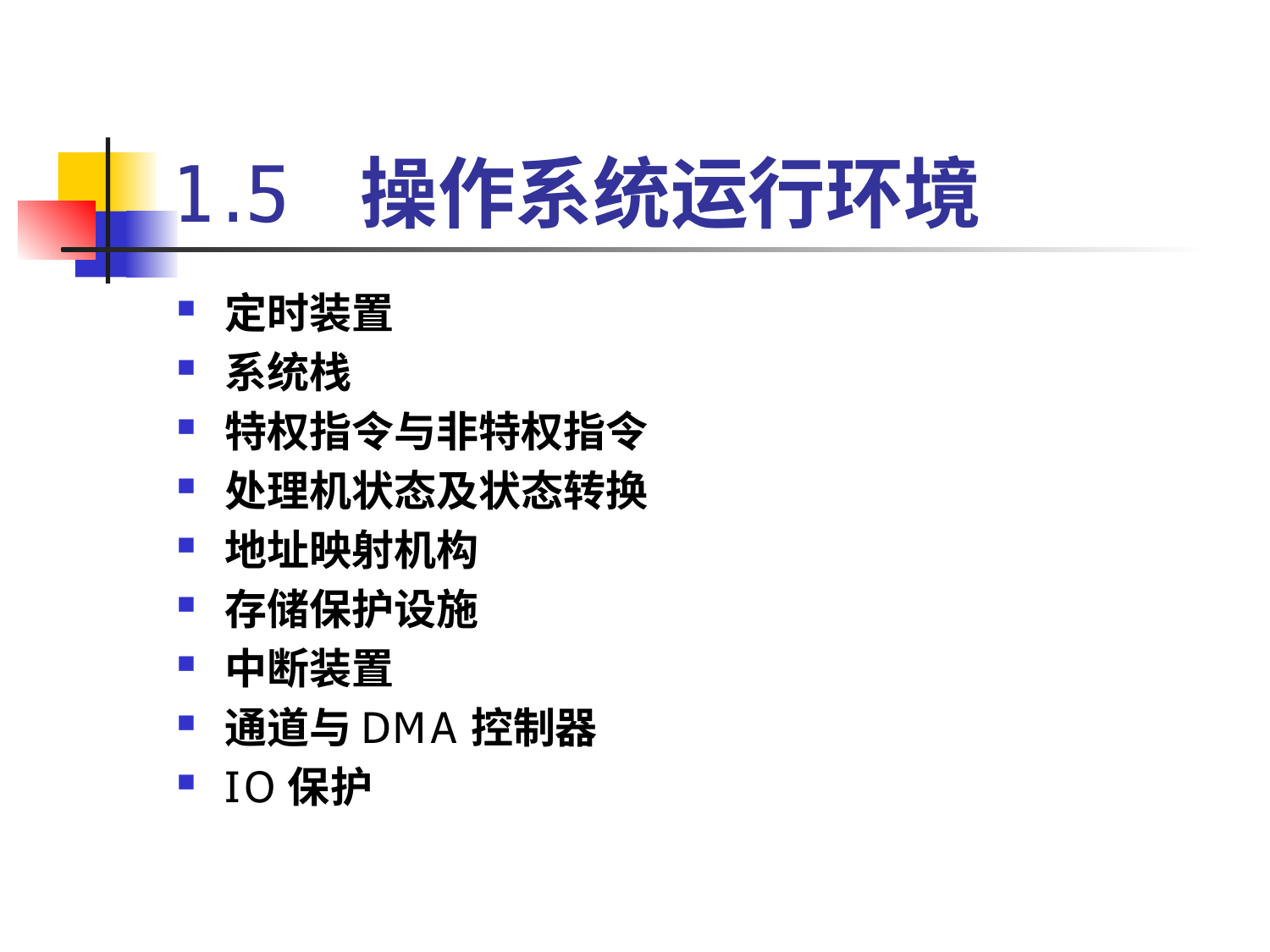

# 1.5  操作系统运行环境
定时装置
系统栈
特权指令与非特权指令
处理机状态及状态转换
地址映射机构
存储保护设施
中断装置
通道与DMA控制器
IO保护